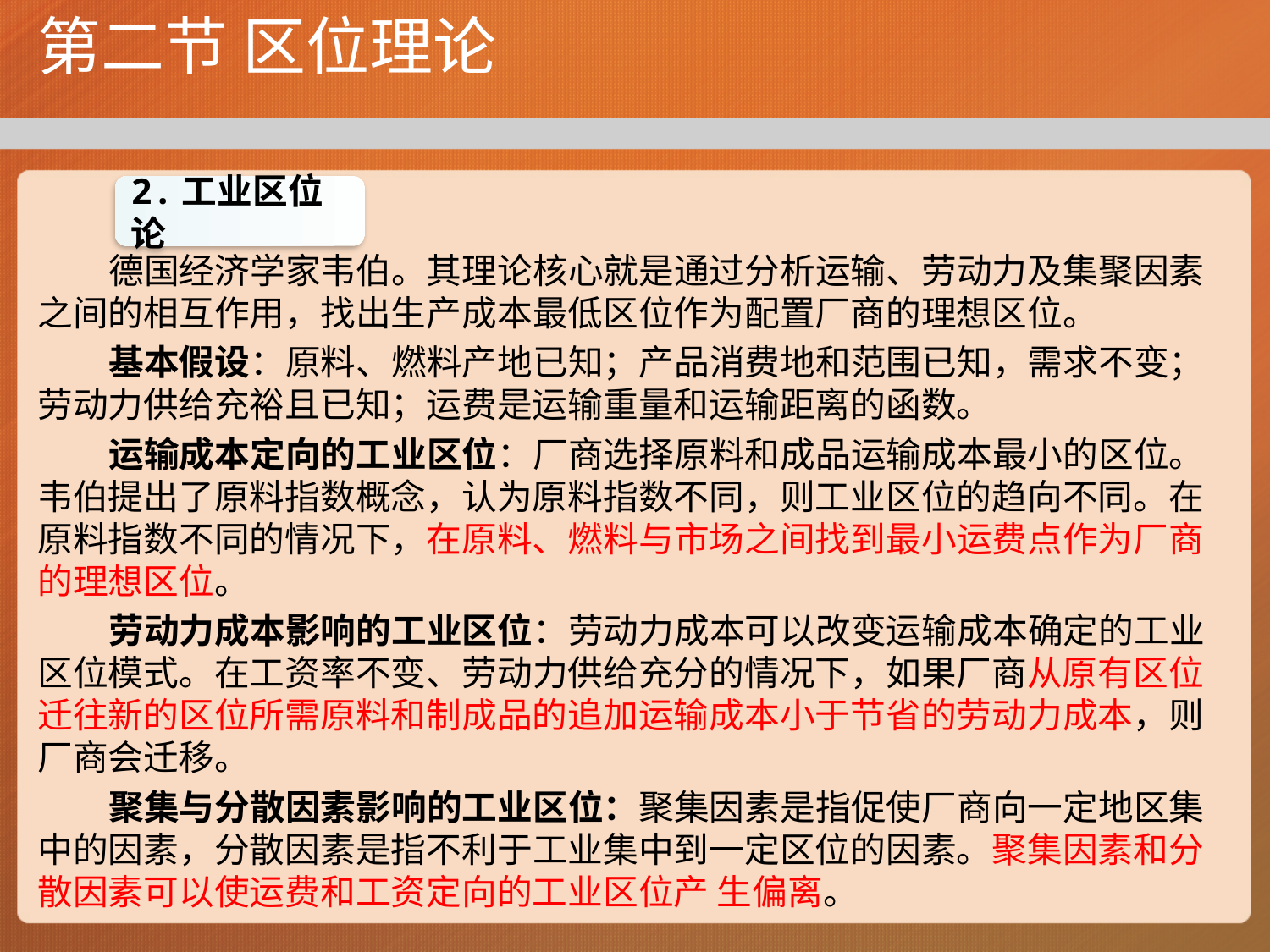

# 第二节 区位理论

        德国经济学家韦伯。其理论核心就是通过分析运输、劳动力及集聚因素之间的相互作用，找出生产成本最低区位作为配置厂商的理想区位。
        基本假设：原料、燃料产地已知；产品消费地和范围已知，需求不变；劳动力供给充裕且已知；运费是运输重量和运输距离的函数。
        运输成本定向的工业区位：厂商选择原料和成品运输成本最小的区位。韦伯提出了原料指数概念，认为原料指数不同，则工业区位的趋向不同。在原料指数不同的情况下，在原料、燃料与市场之间找到最小运费点作为厂商的理想区位。
        劳动力成本影响的工业区位：劳动力成本可以改变运输成本确定的工业区位模式。在工资率不变、劳动力供给充分的情况下，如果厂商从原有区位迁往新的区位所需原料和制成品的追加运输成本小于节省的劳动力成本，则厂商会迁移。
        聚集与分散因素影响的工业区位：聚集因素是指促使厂商向一定地区集中的因素，分散因素是指不利于工业集中到一定区位的因素。聚集因素和分散因素可以使运费和工资定向的工业区位产 生偏离。
2.工业区位论